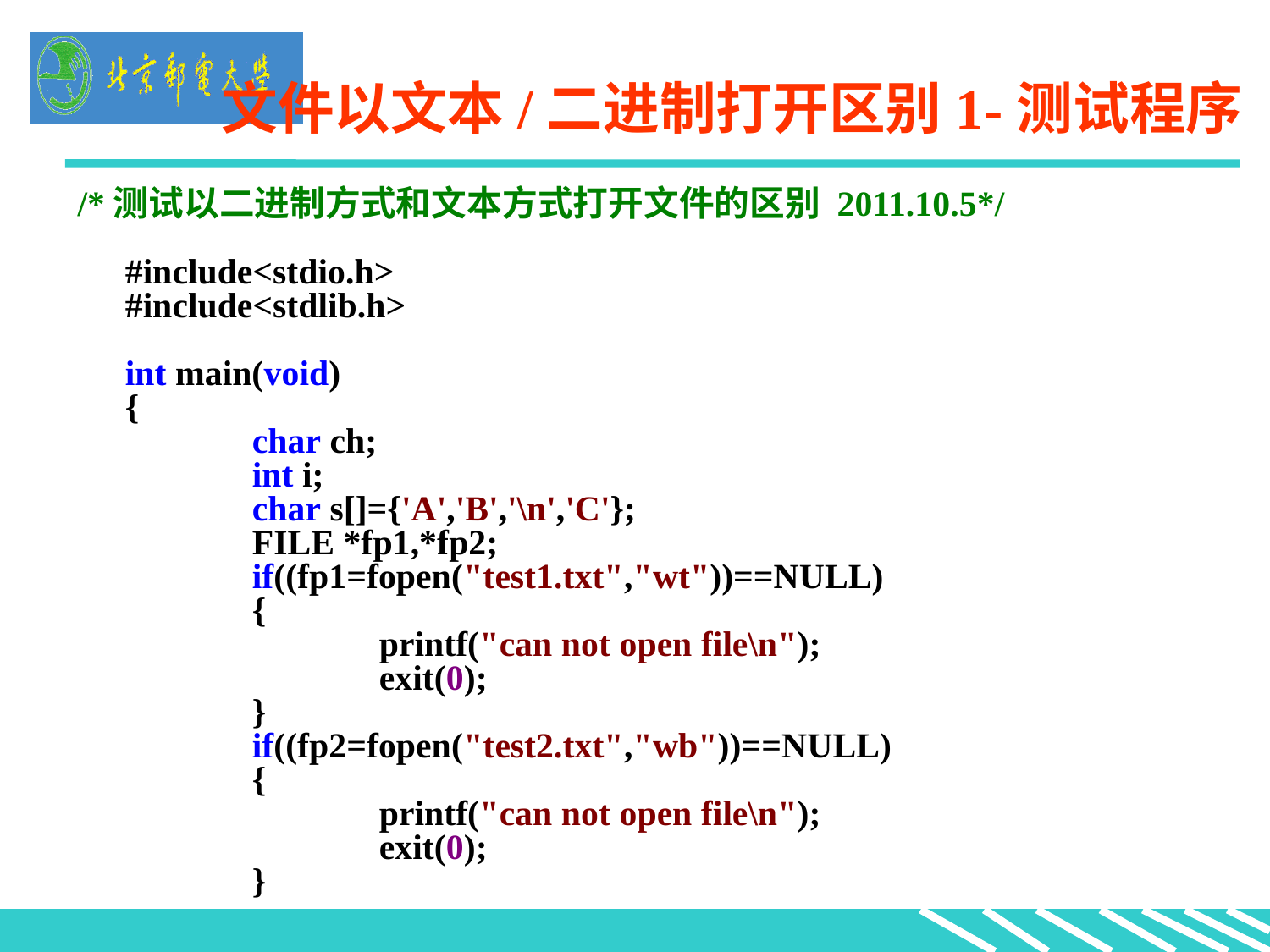

# 文件以文本/二进制打开区别1-测试程序
/*测试以二进制方式和文本方式打开文件的区别 2011.10.5*/
#include<stdio.h>
#include<stdlib.h>
int main(void)
{
	char ch;
	int i;
	char s[]={'A','B','\n','C'};
	FILE *fp1,*fp2;
	if((fp1=fopen("test1.txt","wt"))==NULL)
	{
		printf("can not open file\n");
		exit(0);
	}
	if((fp2=fopen("test2.txt","wb"))==NULL)
	{
		printf("can not open file\n");
		exit(0);
	}
10